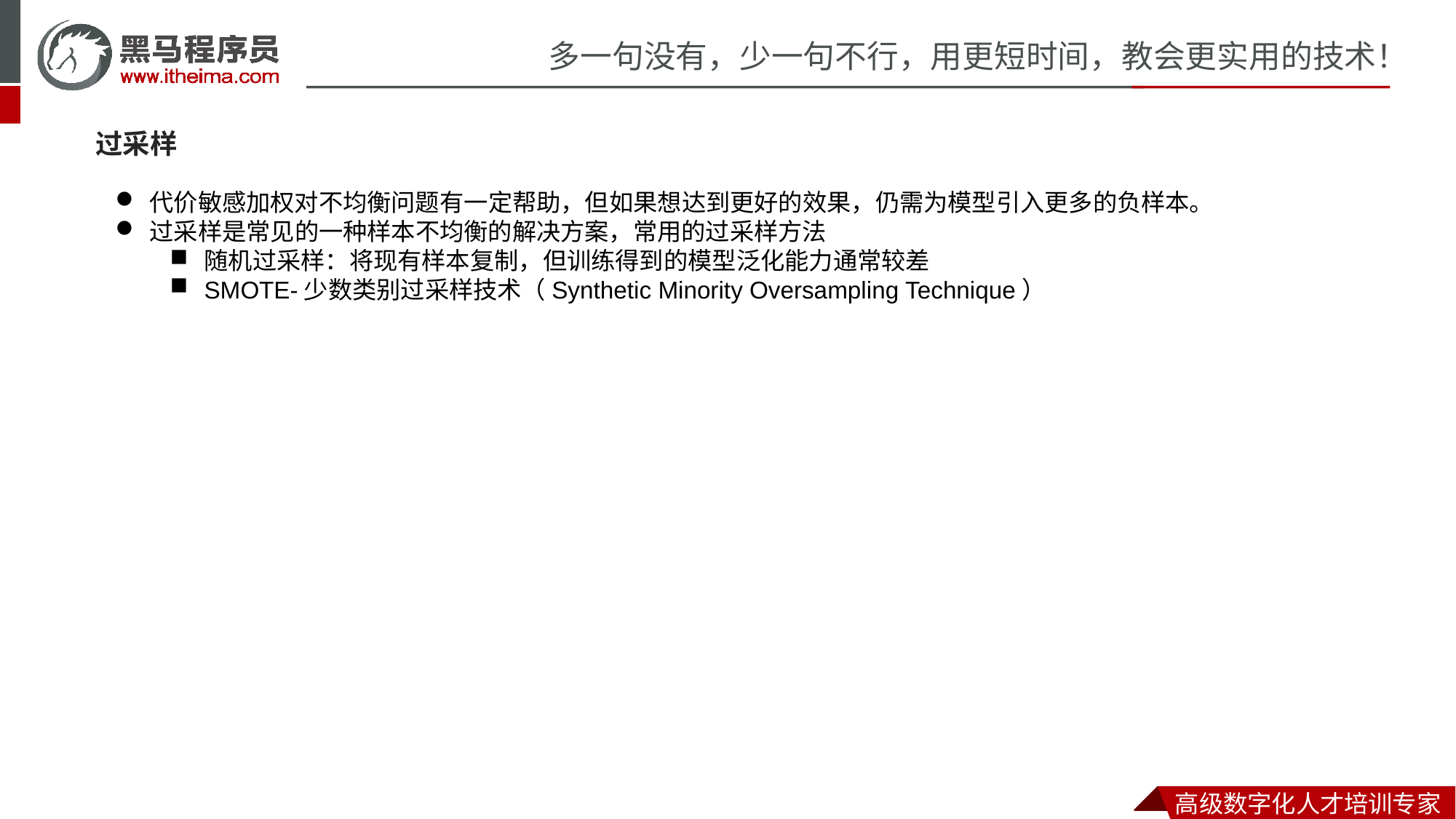

过采样
代价敏感加权对不均衡问题有一定帮助，但如果想达到更好的效果，仍需为模型引入更多的负样本。
过采样是常见的一种样本不均衡的解决方案，常用的过采样方法
随机过采样：将现有样本复制，但训练得到的模型泛化能力通常较差
SMOTE-少数类别过采样技术（Synthetic Minority Oversampling Technique）